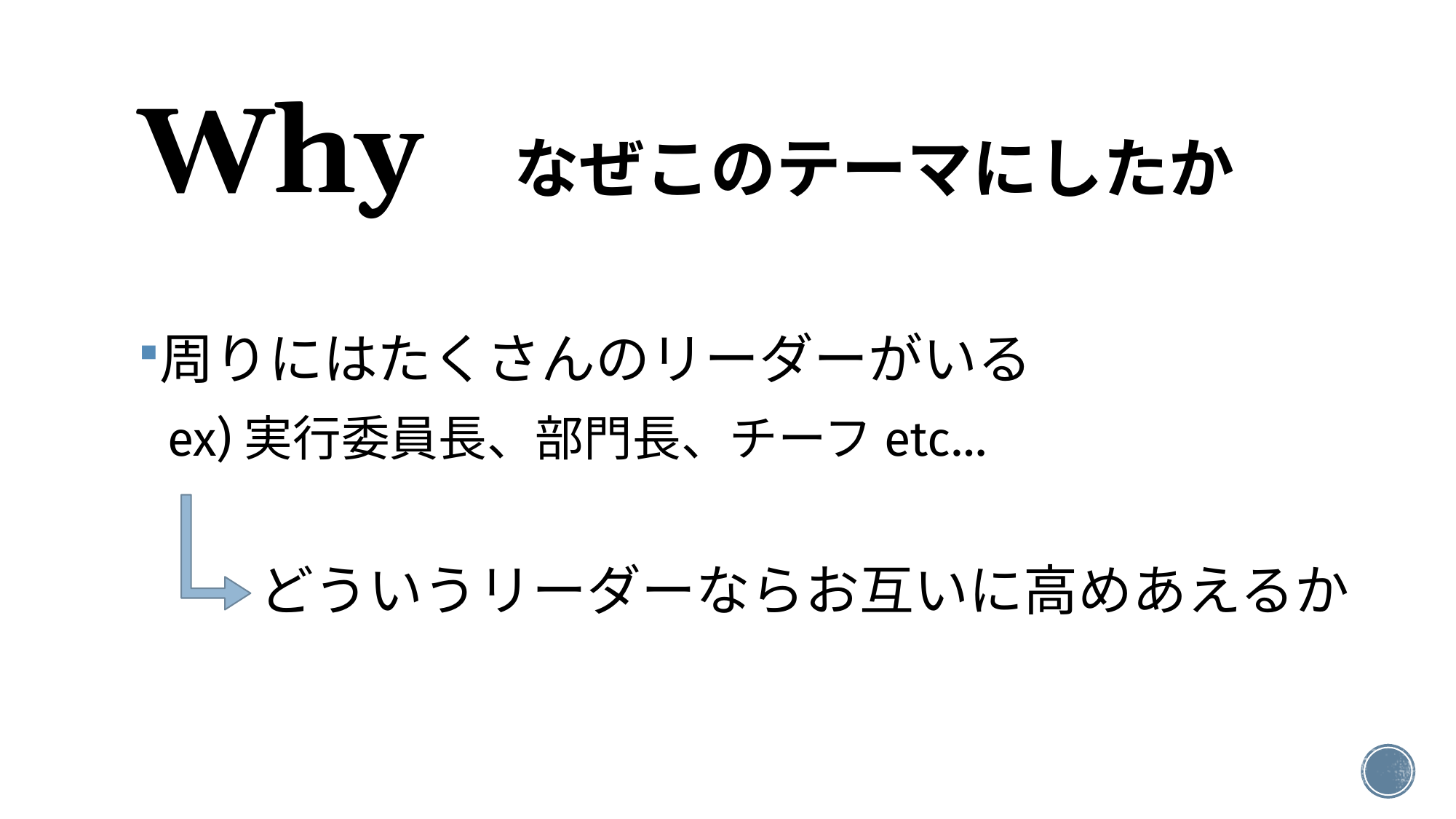

# Why　なぜこのテーマにしたか
周りにはたくさんのリーダーがいる
  ex)実行委員長、部門長、チーフetc…

　　 どういうリーダーならお互いに高めあえるか